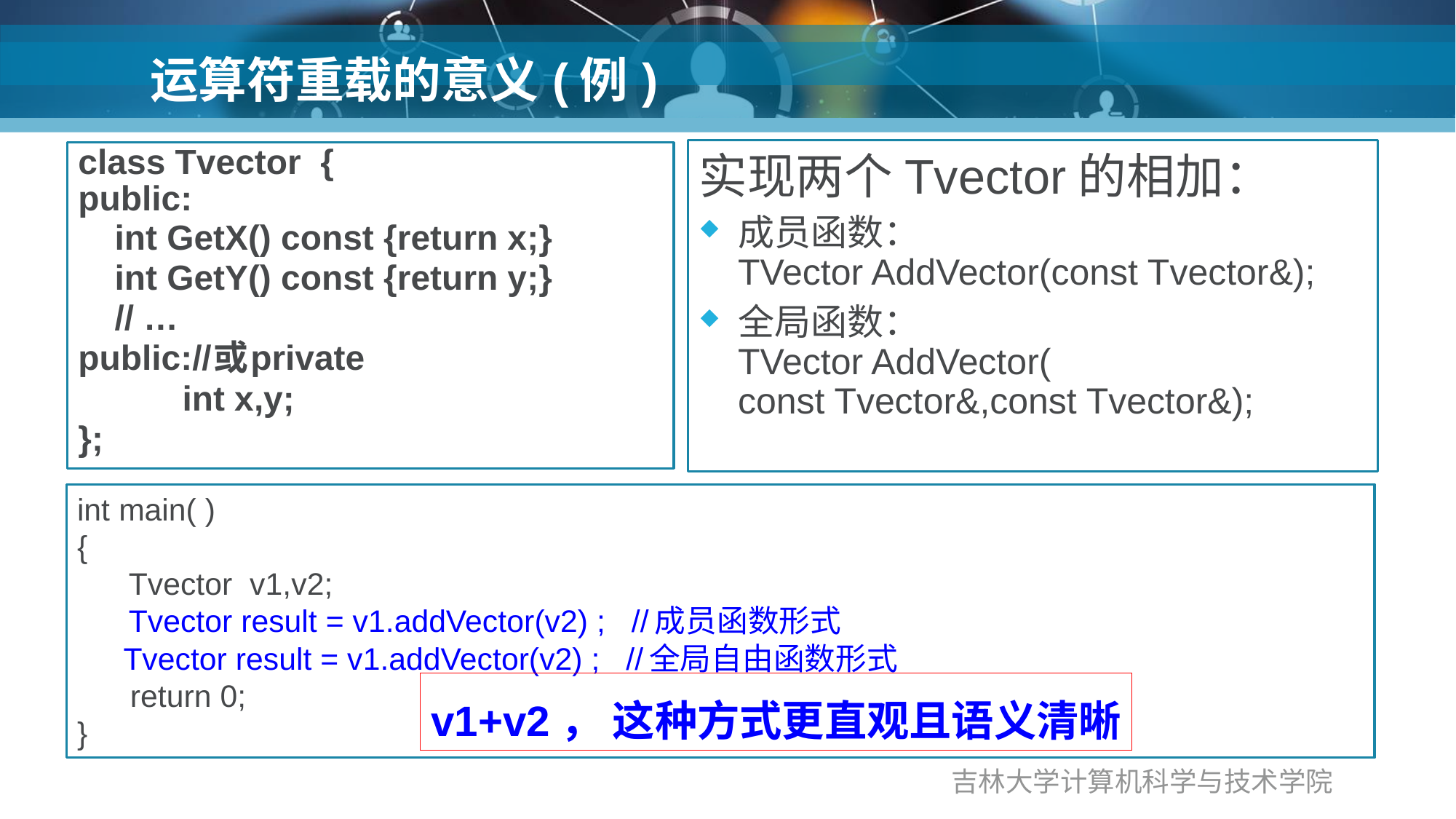

# 运算符重载的意义(例)
实现两个Tvector的相加：
成员函数：
TVector AddVector(const Tvector&);
全局函数：
TVector AddVector(
const Tvector&,const Tvector&);
class Tvector  {
public:
		int GetX() const {return x;}
		int GetY() const {return y;}
		// …
public://或private
	       int x,y;
};

int main( )
{
      Tvector  v1,v2;
      Tvector result = v1.addVector(v2) ;   //成员函数形式
      Tvector result = v1.addVector(v2) ;   //全局自由函数形式
       return 0;
}
v1+v2， 这种方式更直观且语义清晰
吉林大学计算机科学与技术学院